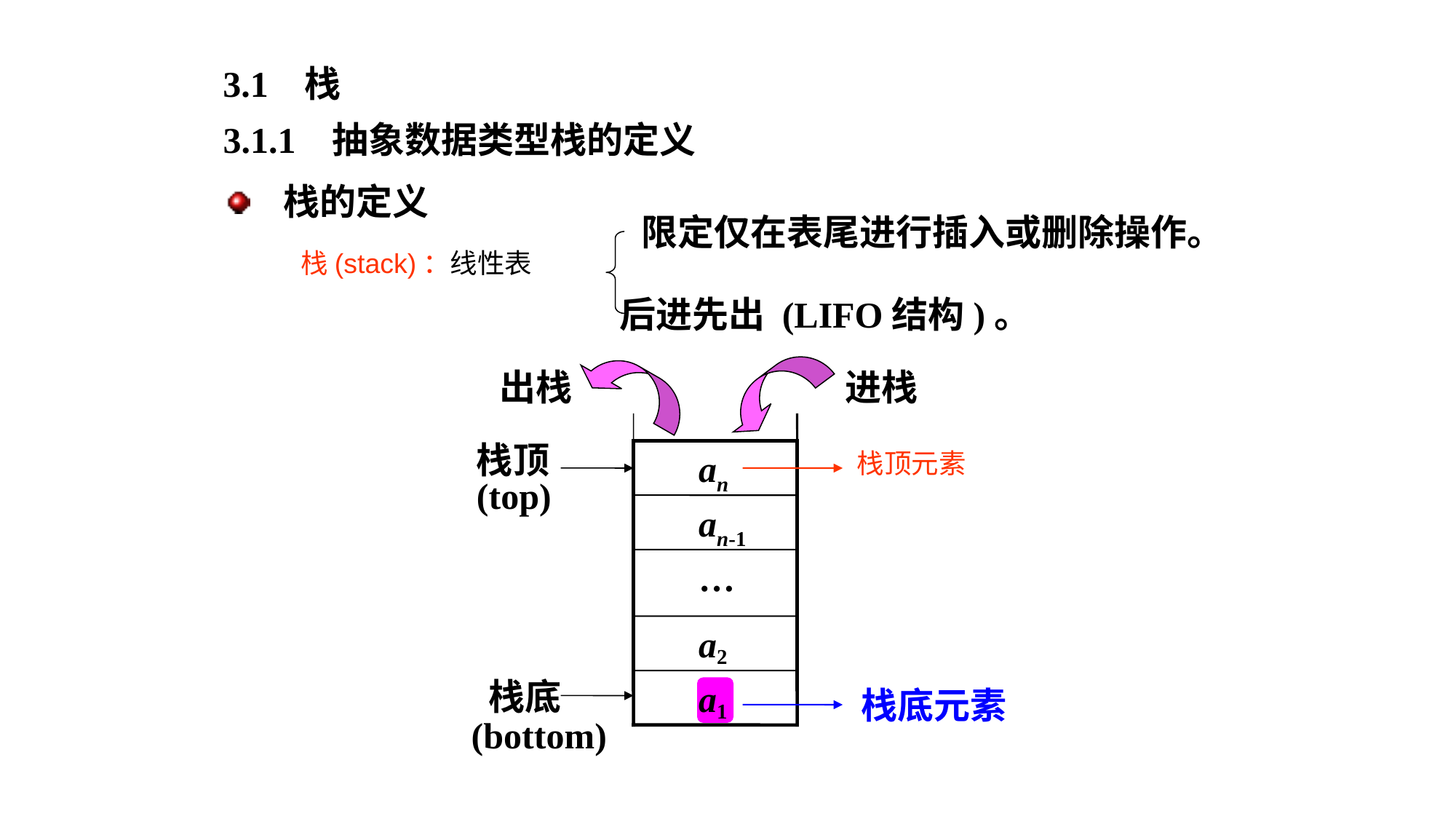

3.1   栈
3.1.1   抽象数据类型栈的定义
   栈的定义
限定仅在表尾进行插入或删除操作。

栈(stack)：线性表
后进先出 (LIFO结构)。
出栈
进栈

      an

      an-1

…
      a2

      a1

栈顶
(top)
 栈顶元素

 栈底
(bottom)

 栈底元素